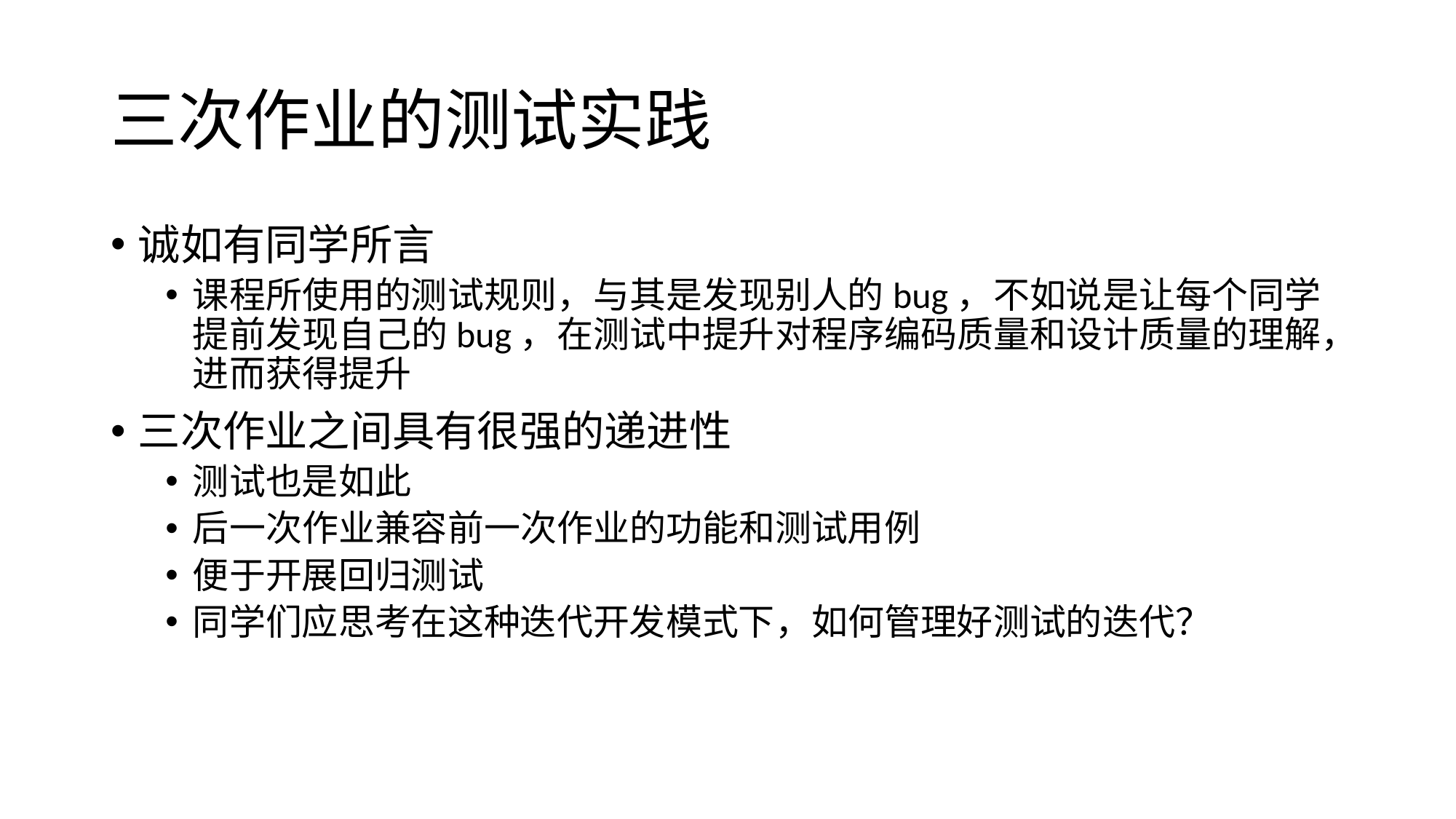

# 三次作业的测试实践
诚如有同学所言
课程所使用的测试规则，与其是发现别人的bug，不如说是让每个同学提前发现自己的bug，在测试中提升对程序编码质量和设计质量的理解，进而获得提升
三次作业之间具有很强的递进性
测试也是如此
后一次作业兼容前一次作业的功能和测试用例
便于开展回归测试
同学们应思考在这种迭代开发模式下，如何管理好测试的迭代？